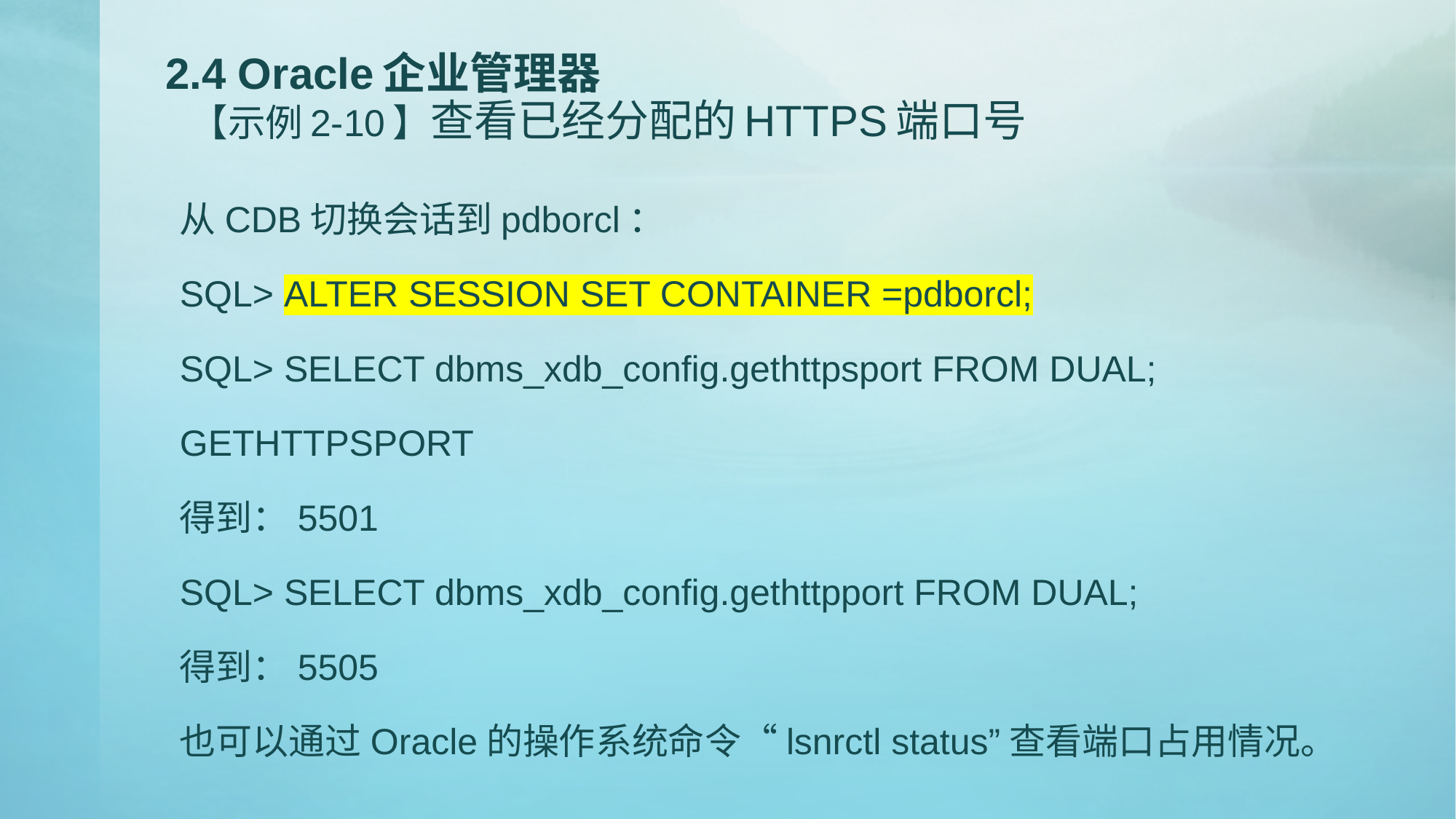

# 2.4 Oracle企业管理器 【示例2-10】查看已经分配的HTTPS端口号
从CDB切换会话到pdborcl：
SQL> ALTER SESSION SET CONTAINER =pdborcl;
SQL> SELECT dbms_xdb_config.gethttpsport FROM DUAL;
GETHTTPSPORT
得到：5501
SQL> SELECT dbms_xdb_config.gethttpport FROM DUAL;
得到：5505
也可以通过Oracle的操作系统命令“lsnrctl status”查看端口占用情况。